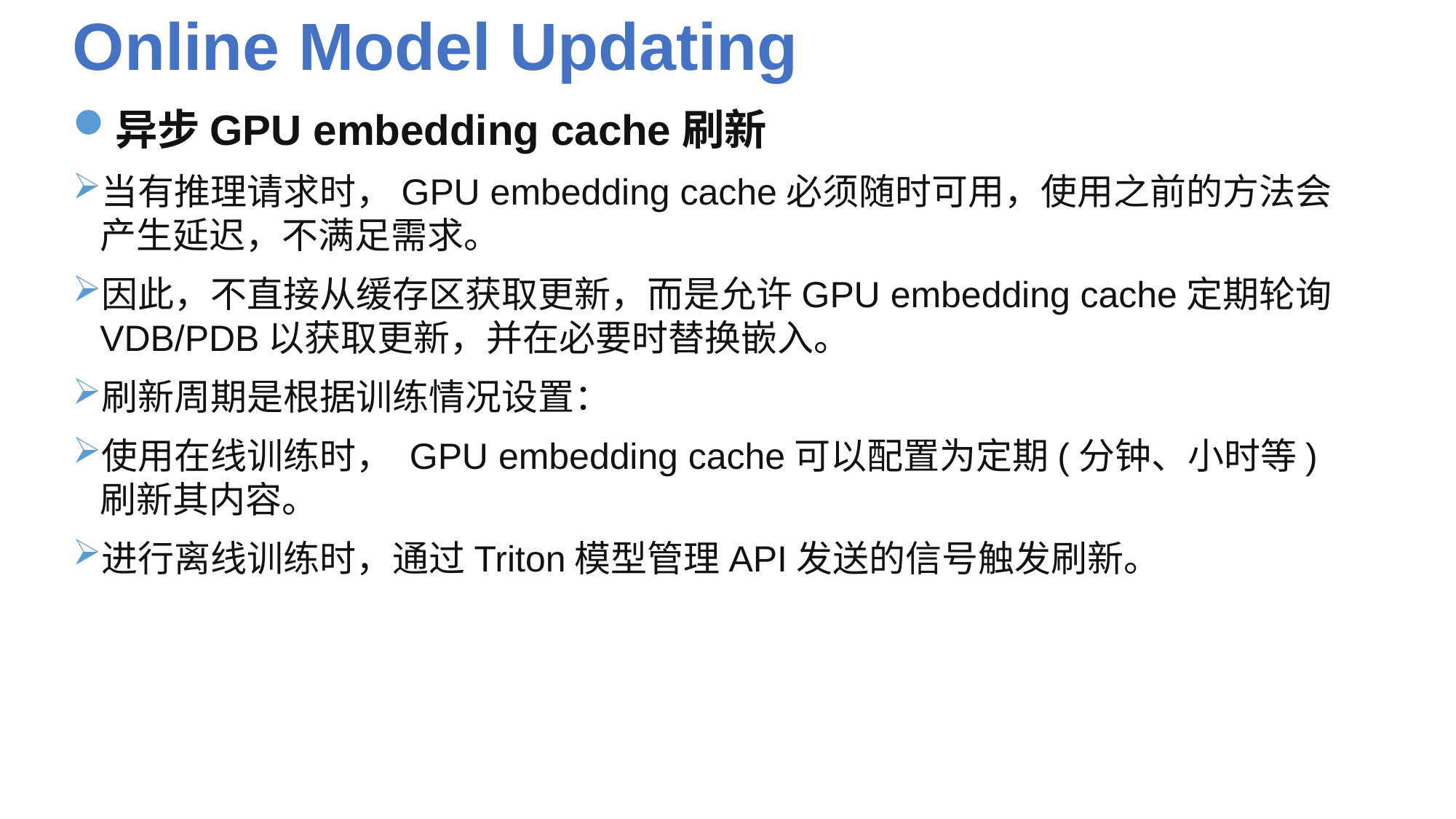

# Online Model Updating
异步GPU embedding cache刷新
当有推理请求时，GPU embedding cache必须随时可用，使用之前的方法会产生延迟，不满足需求。
因此，不直接从缓存区获取更新，而是允许GPU embedding cache定期轮询VDB/PDB以获取更新，并在必要时替换嵌入。
刷新周期是根据训练情况设置：
使用在线训练时， GPU embedding cache可以配置为定期(分钟、小时等)刷新其内容。
进行离线训练时，通过Triton模型管理API发送的信号触发刷新。